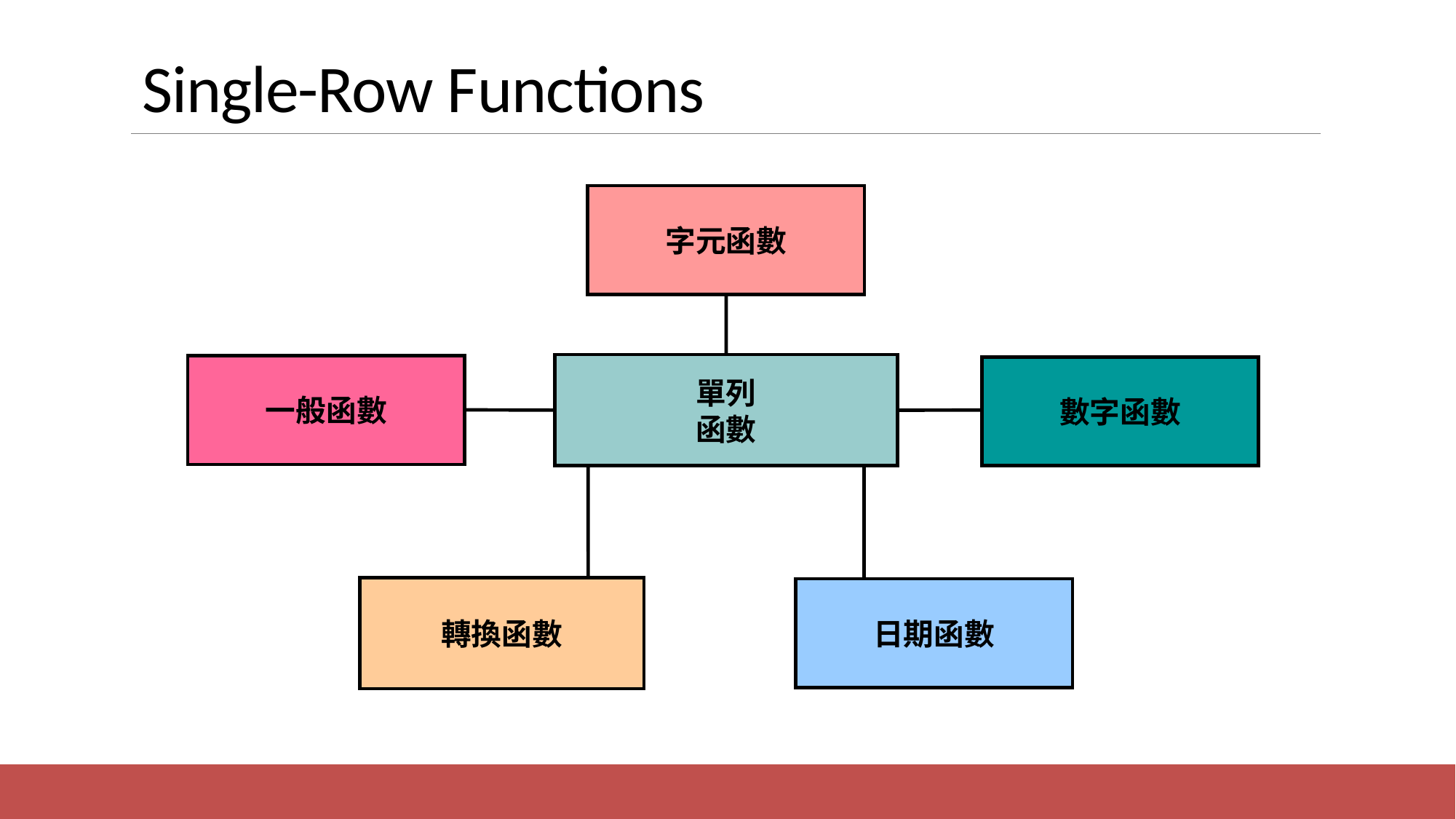

# Single-Row Functions
字元函數

單列
函數
一般函數
數字函數

轉換函數
日期函數